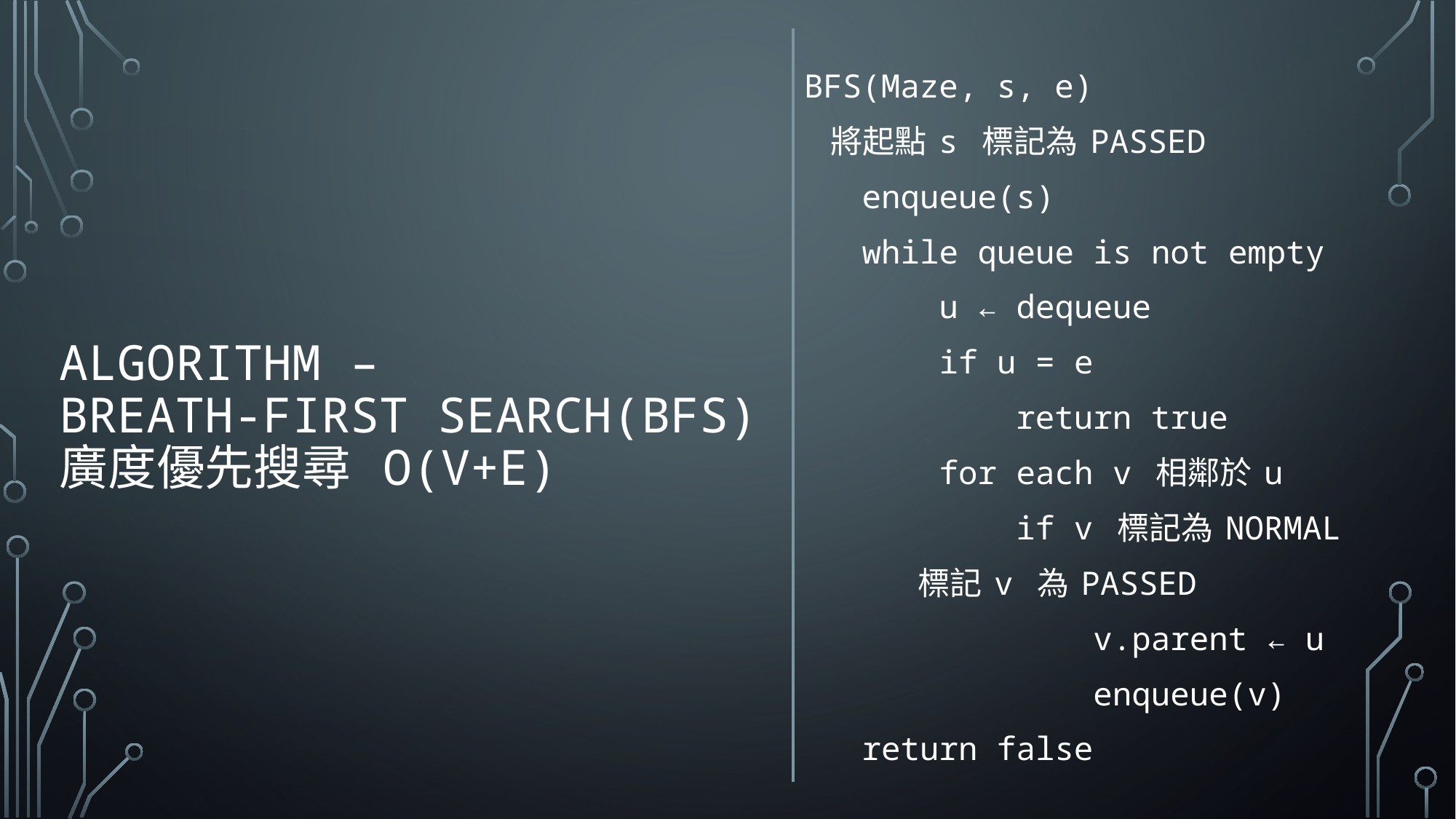

BFS(Maze, s, e)
   將起點 s 標記為 PASSED
   enqueue(s)
   while queue is not empty
       u ← dequeue
       if u = e
           return true
       for each v 相鄰於 u
           if v 標記為 NORMAL
               標記 v 為 PASSED
               v.parent ← u
               enqueue(v)
   return false
# Algorithm – Breath-First Search(BFS) 廣度優先搜尋  O(V+E)